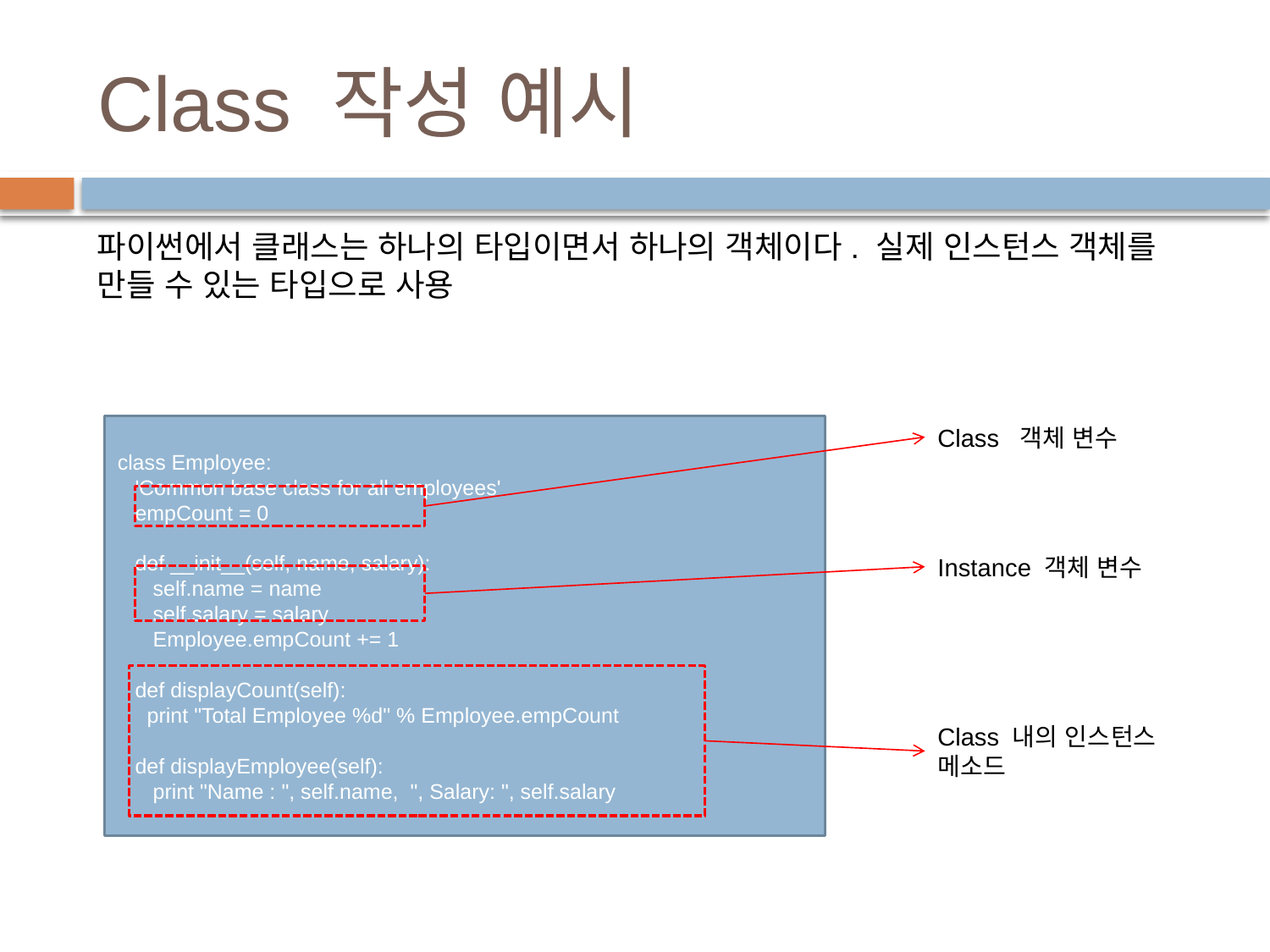

# Class 작성 예시
파이썬에서 클래스는 하나의 타입이면서 하나의 객체이다. 실제 인스턴스 객체를 만들 수 있는 타입으로 사용

class Employee:
   'Common base class for all employees'
   empCount = 0

   def __init__(self, name, salary):
      self.name = name
      self.salary = salary
      Employee.empCount += 1

   def displayCount(self):
     print "Total Employee %d" % Employee.empCount

   def displayEmployee(self):
      print "Name : ", self.name,  ", Salary: ", self.salary
Class  객체 변수

Instance 객체 변수

Class 내의 인스턴스 메소드